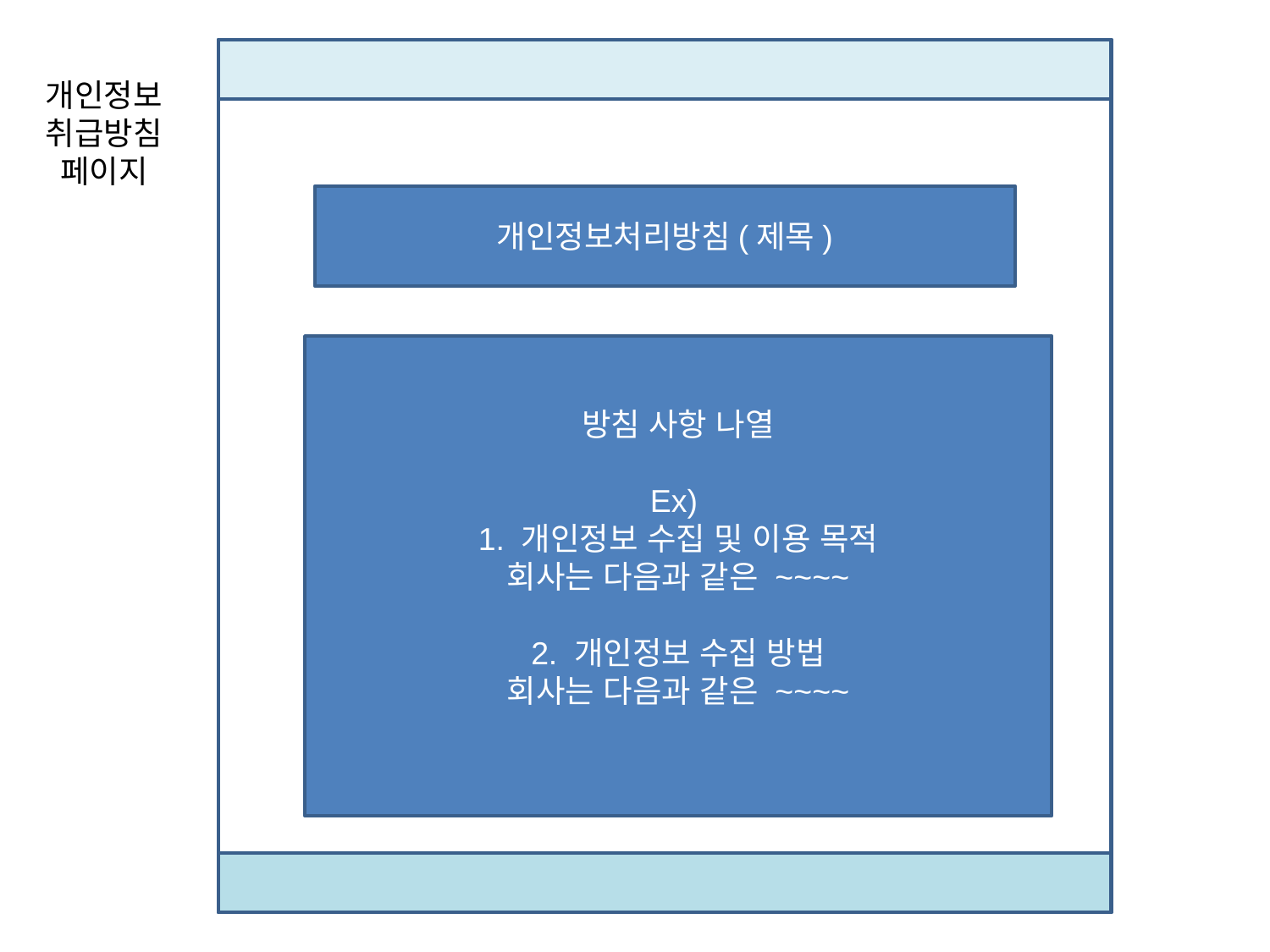

개인정보
취급방침
페이지
개인정보처리방침(제목)
방침 사항 나열

Ex)
1. 개인정보 수집 및 이용 목적
회사는 다음과 같은 ~~~~

2. 개인정보 수집 방법
회사는 다음과 같은 ~~~~